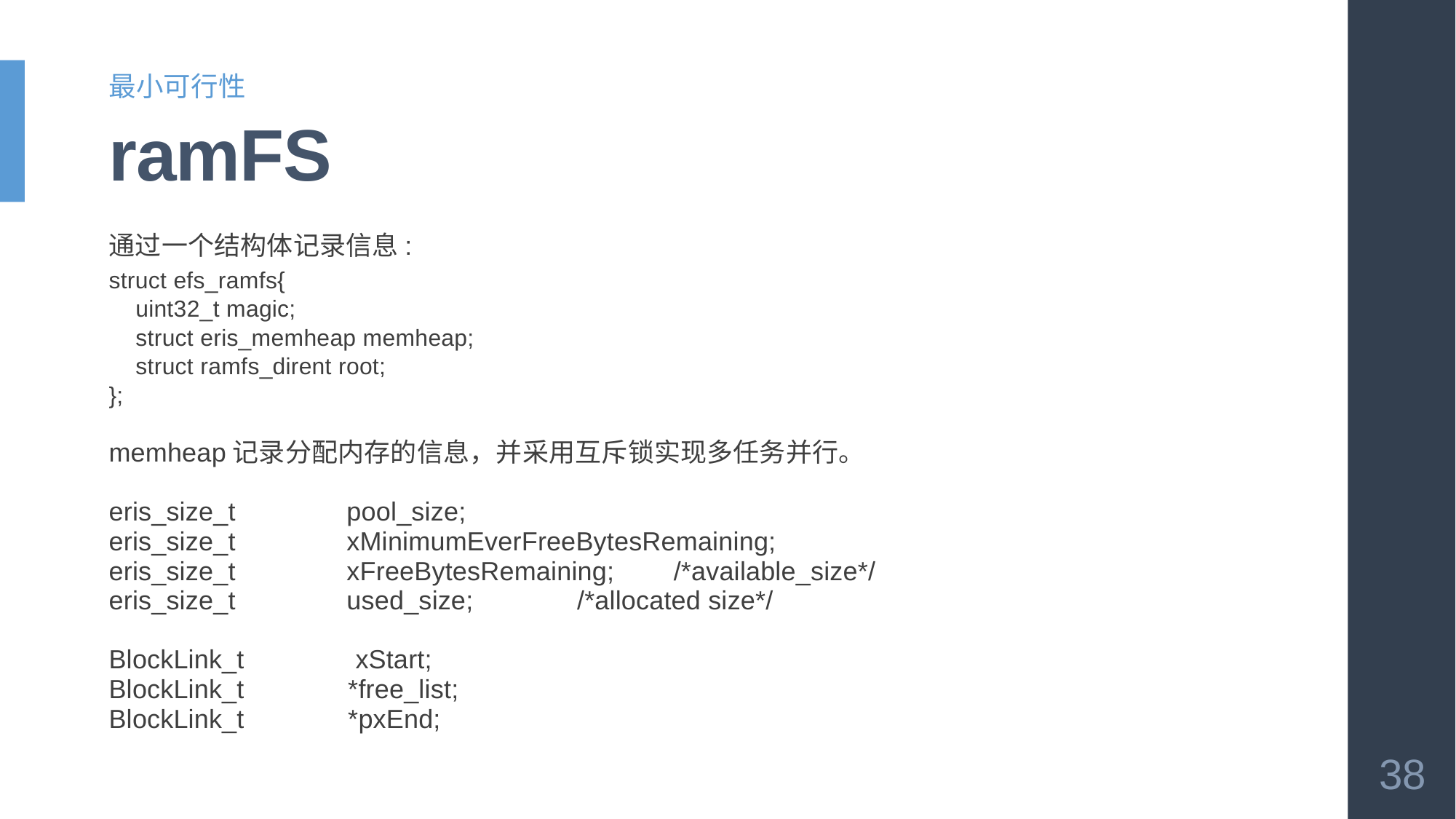

最小可行性
# ramFS
通过一个结构体记录信息:
struct efs_ramfs{
    uint32_t magic;
    struct eris_memheap memheap;
    struct ramfs_dirent root;
};

memheap记录分配内存的信息，并采用互斥锁实现多任务并行。

eris_size_t               pool_size;
eris_size_t               xMinimumEverFreeBytesRemaining;
eris_size_t               xFreeBytesRemaining;        /*available_size*/
eris_size_t               used_size;              /*allocated size*/

BlockLink_t               xStart;
BlockLink_t              *free_list;
BlockLink_t              *pxEnd;
38